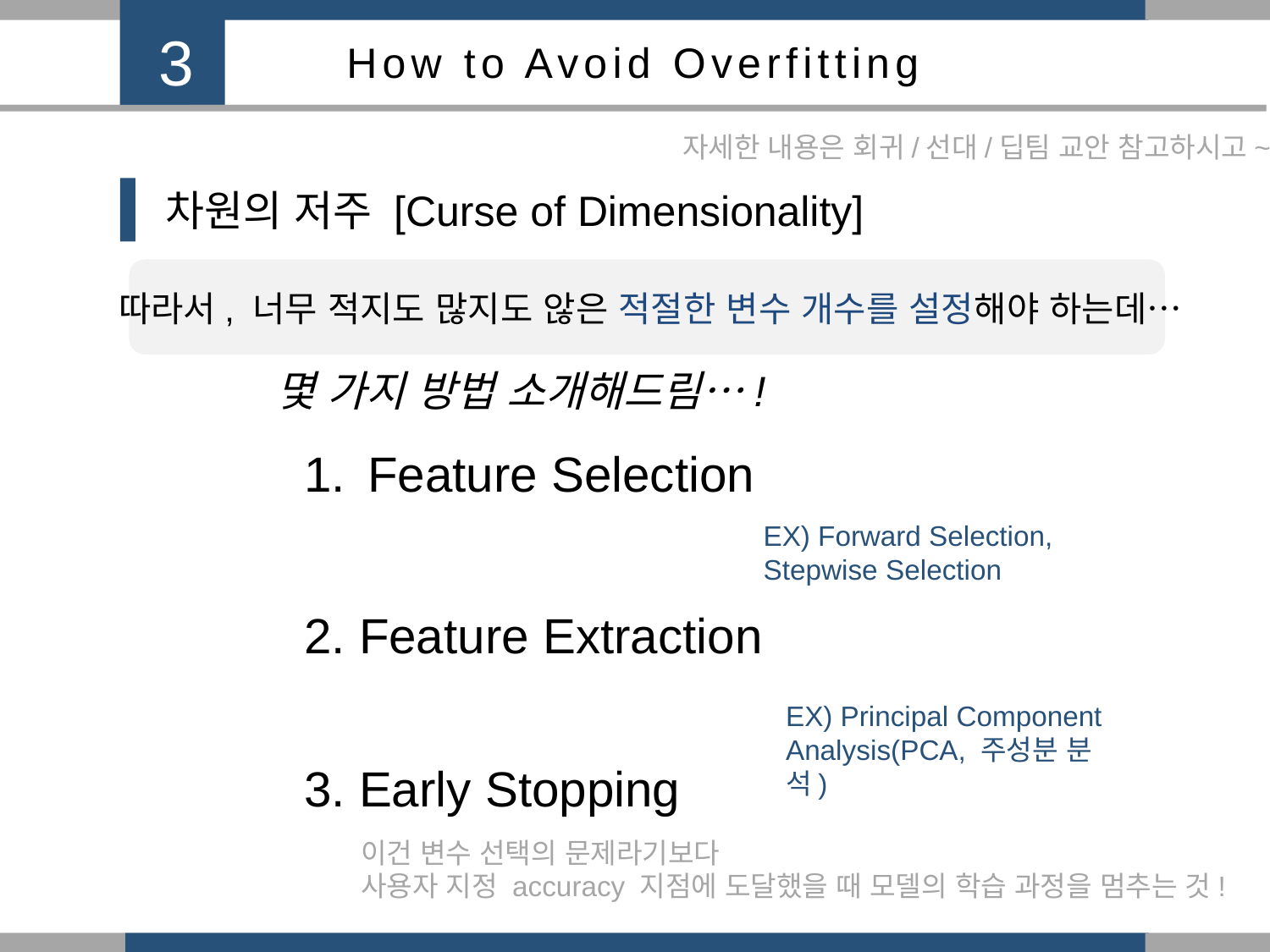

3
How to Avoid Overfitting

자세한 내용은 회귀/선대/딥팀 교안 참고하시고~!
차원의 저주 [Curse of Dimensionality]

따라서, 너무 적지도 많지도 않은 적절한 변수 개수를 설정해야 하는데…
몇 가지 방법 소개해드림…!
Feature Selection
EX) Forward Selection,
Stepwise Selection
2. Feature Extraction

EX) Principal Component Analysis(PCA, 주성분 분석)
3. Early Stopping
이건 변수 선택의 문제라기보다
사용자 지정 accuracy 지점에 도달했을 때 모델의 학습 과정을 멈추는 것!